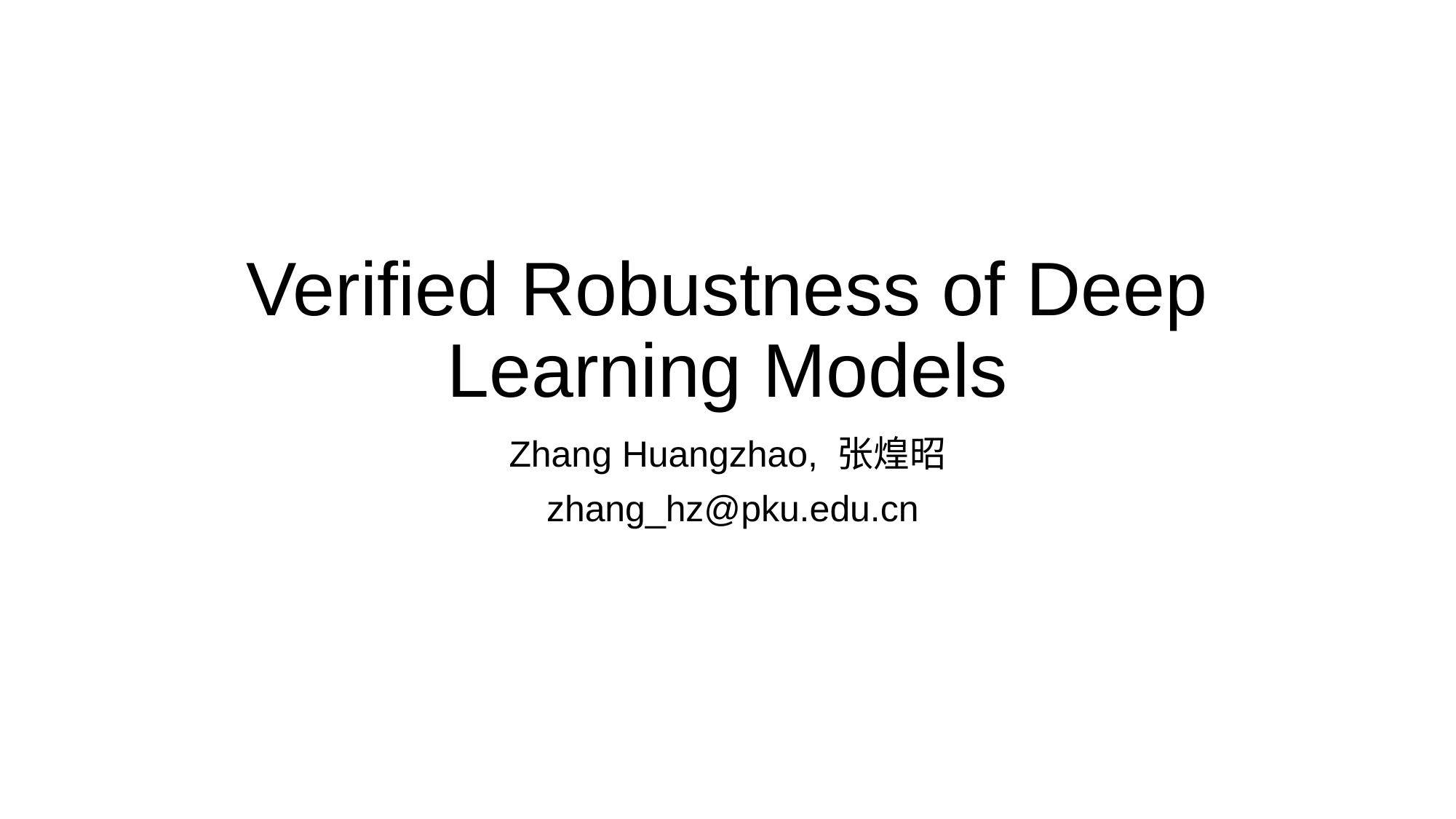

# Verified Robustness of Deep Learning Models
Zhang Huangzhao, 张煌昭
 zhang_hz@pku.edu.cn